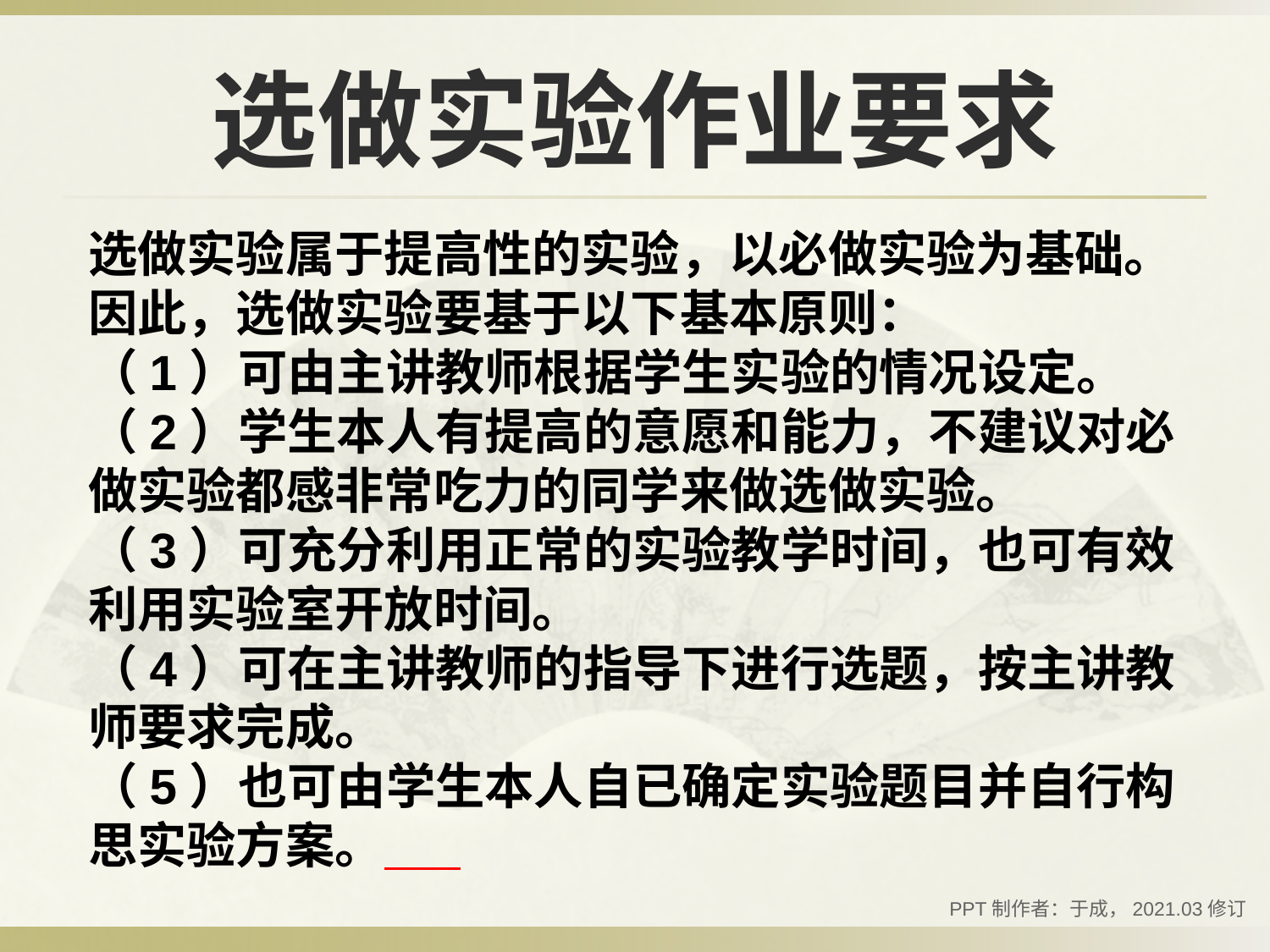

# 选做实验作业要求
选做实验属于提高性的实验，以必做实验为基础。因此，选做实验要基于以下基本原则：
（1）可由主讲教师根据学生实验的情况设定。
（2）学生本人有提高的意愿和能力，不建议对必做实验都感非常吃力的同学来做选做实验。
（3）可充分利用正常的实验教学时间，也可有效利用实验室开放时间。
（4）可在主讲教师的指导下进行选题，按主讲教师要求完成。
（5）也可由学生本人自已确定实验题目并自行构思实验方案。
PPT制作者：于成，2021.03修订